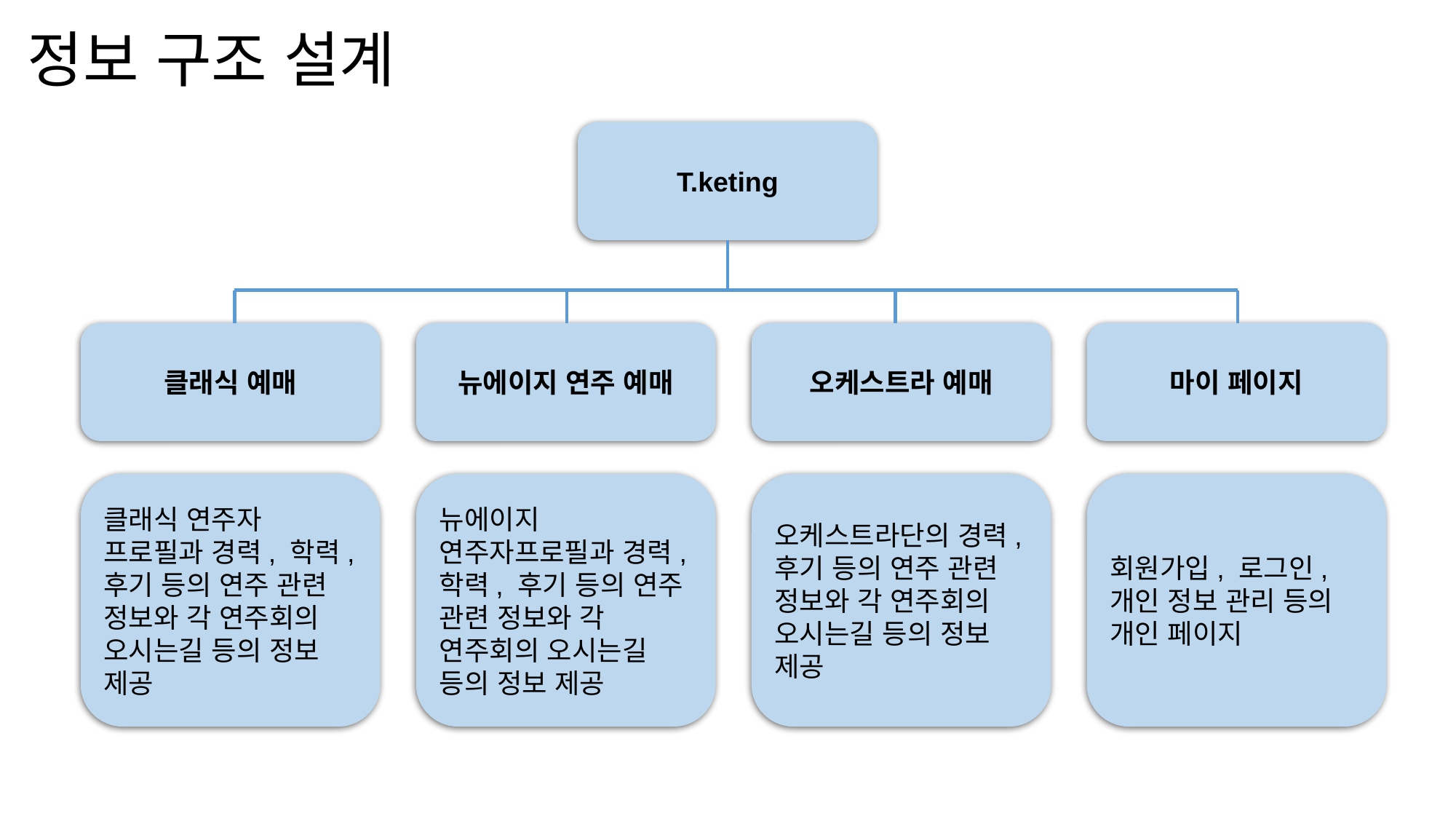

# 정보 구조 설계
T.keting
클래식 예매
뉴에이지 연주 예매
오케스트라 예매
마이 페이지
클래식 연주자 프로필과 경력, 학력, 후기 등의 연주 관련 정보와 각 연주회의 오시는길 등의 정보 제공
뉴에이지 연주자프로필과 경력, 학력, 후기 등의 연주 관련 정보와 각 연주회의 오시는길 등의 정보 제공
오케스트라단의 경력, 후기 등의 연주 관련 정보와 각 연주회의 오시는길 등의 정보 제공
회원가입, 로그인, 개인 정보 관리 등의 개인 페이지